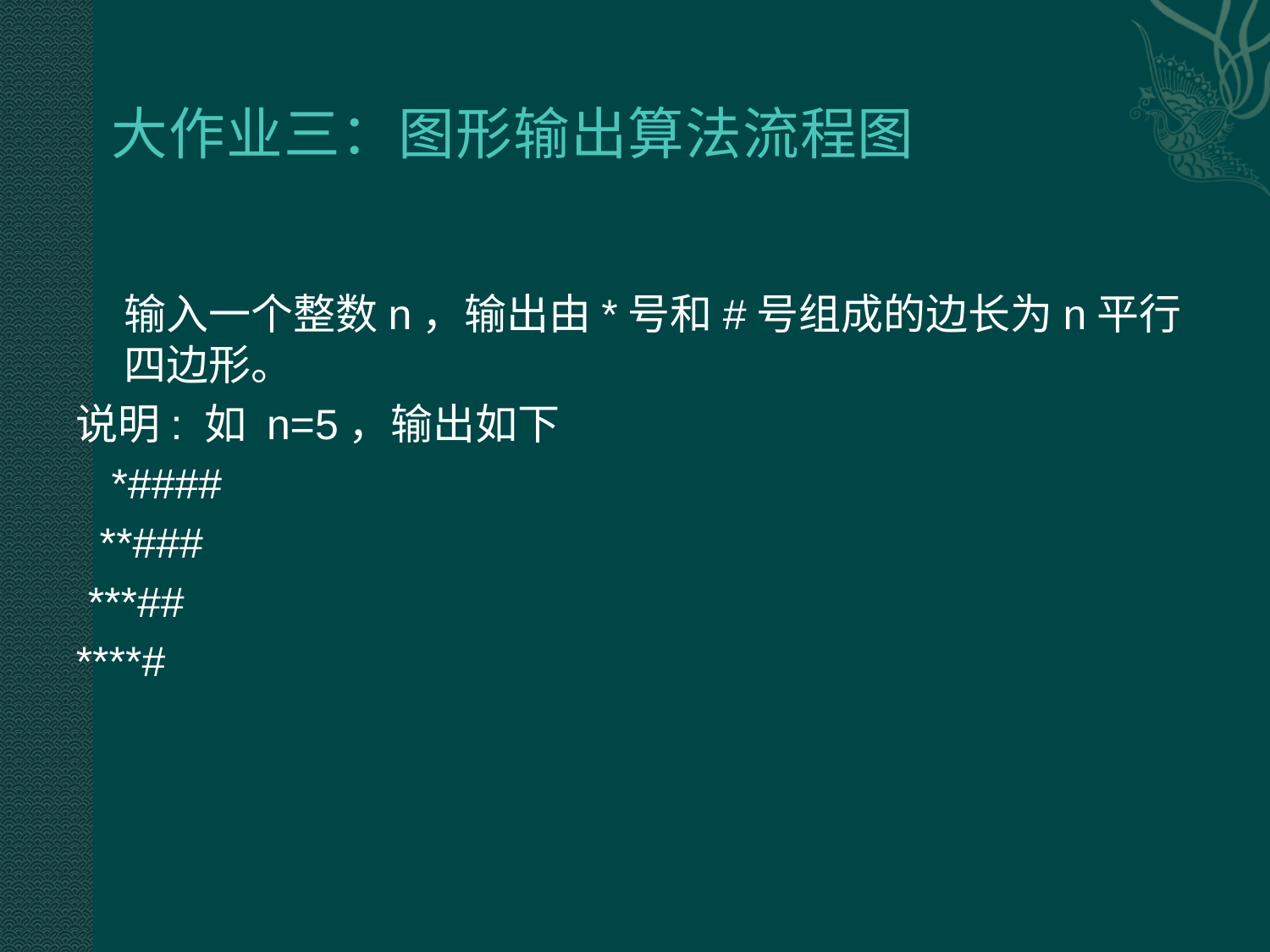

大作业三：图形输出算法流程图

    输入一个整数n，输出由*号和#号组成的边长为n平行四边形。
说明: 如 n=5，输出如下
   *####
  **###
 ***##
****#